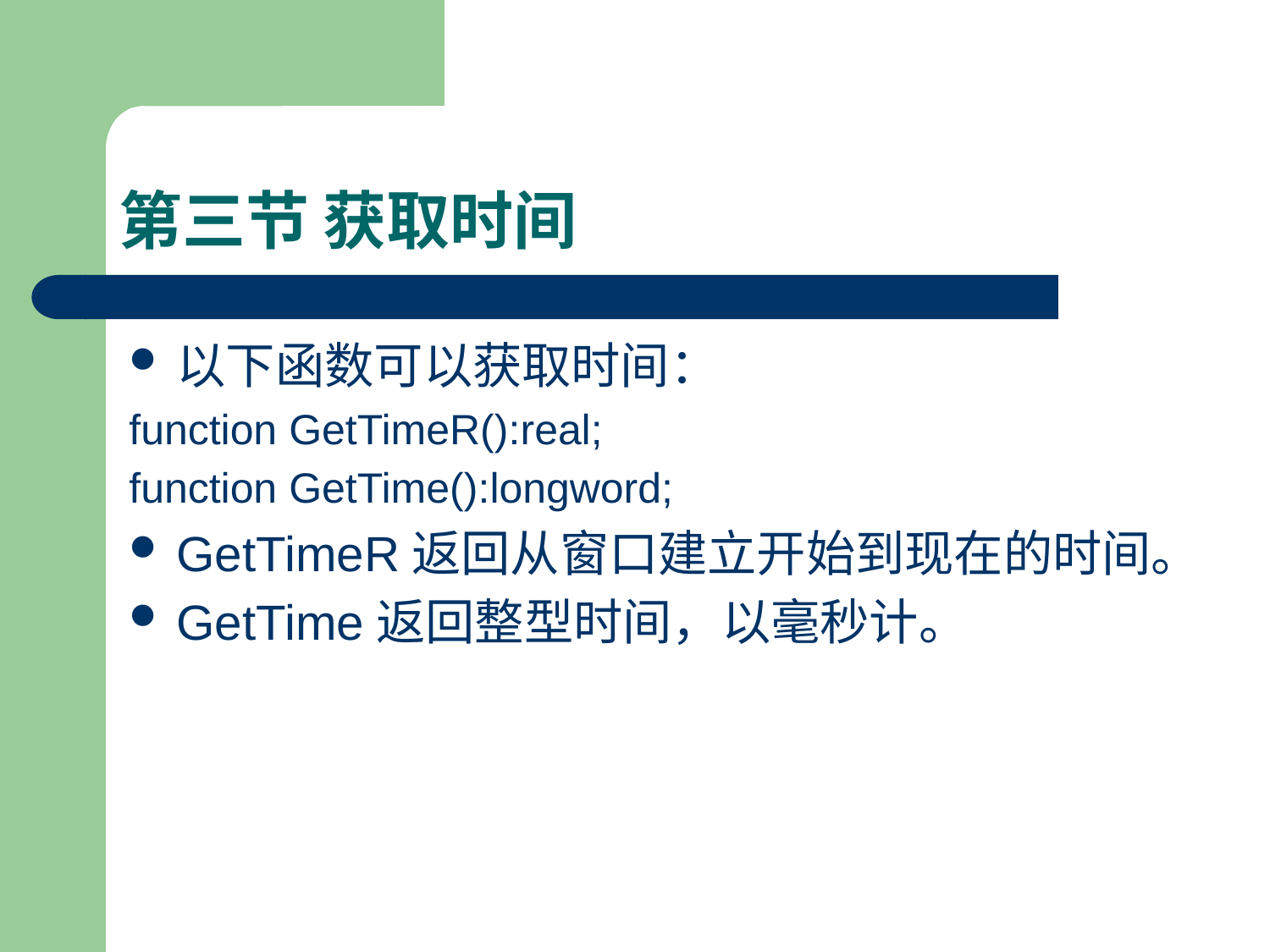

# 第三节 获取时间
以下函数可以获取时间：
function GetTimeR():real;
function GetTime():longword;
GetTimeR返回从窗口建立开始到现在的时间。
GetTime返回整型时间，以毫秒计。